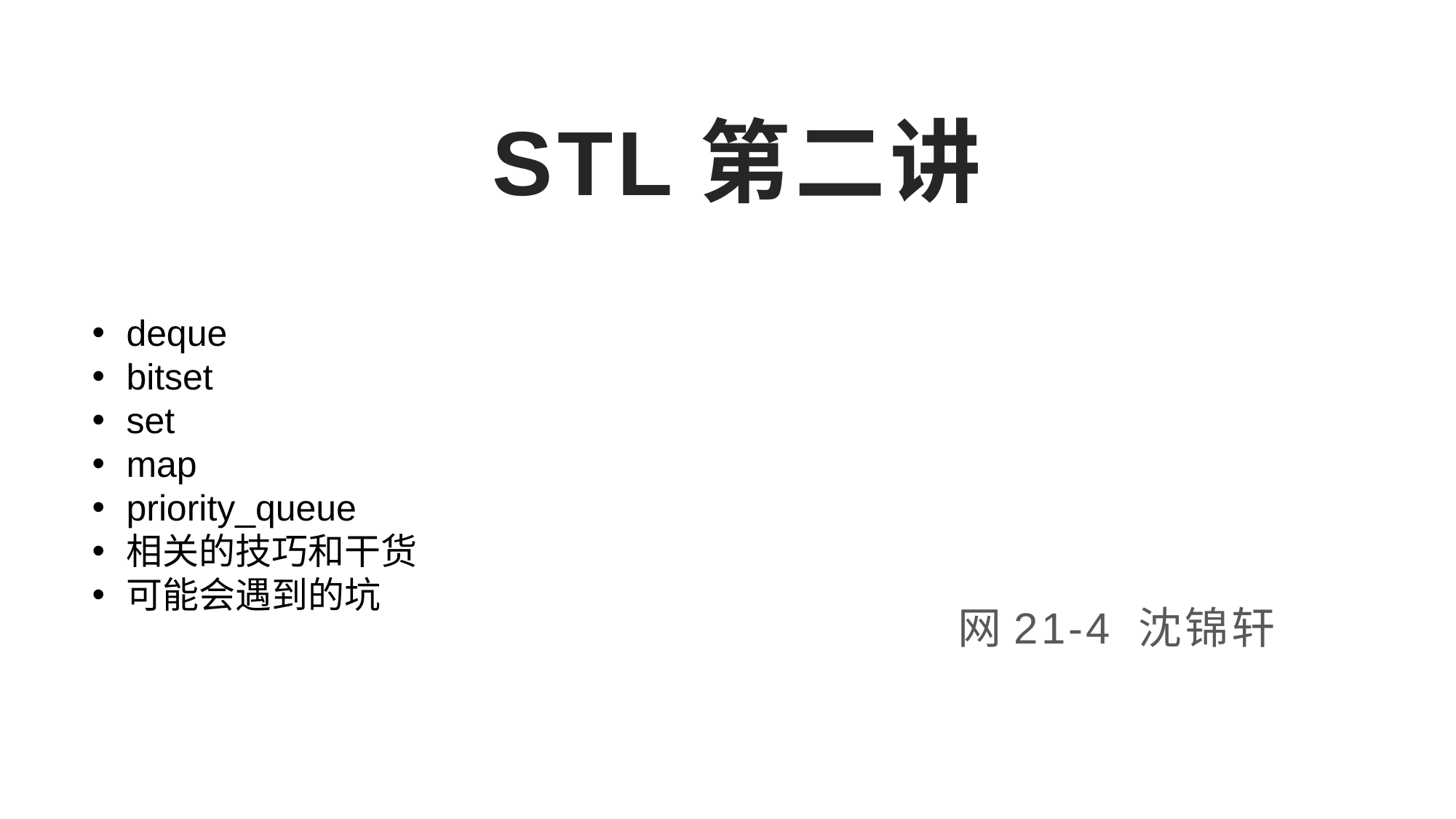

# STL第二讲
deque
bitset
set
map
priority_queue
相关的技巧和干货
可能会遇到的坑
   				网21-4 沈锦轩